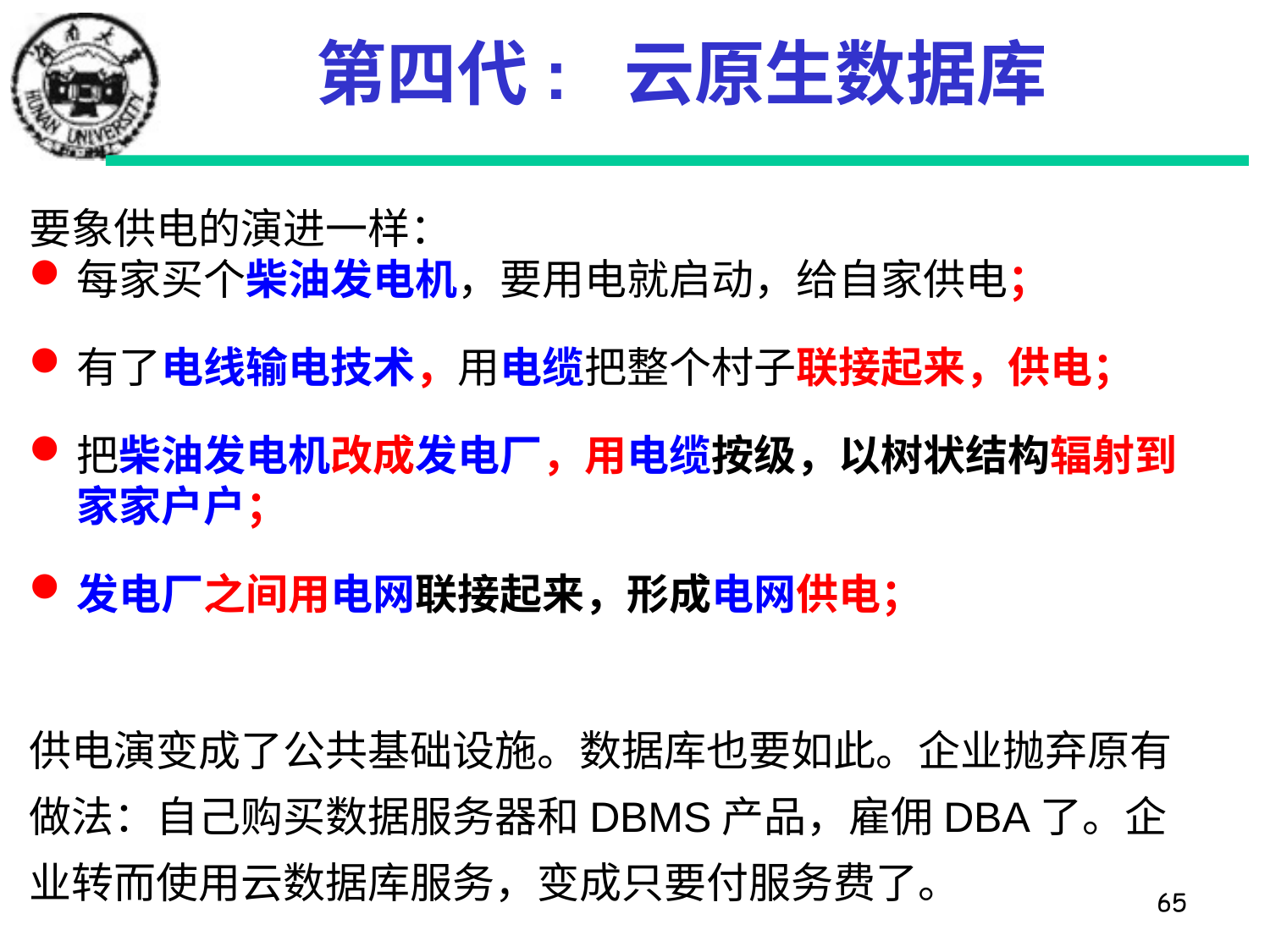

# 第四代:  云原生数据库
要象供电的演进一样：
每家买个柴油发电机，要用电就启动，给自家供电；
有了电线输电技术，用电缆把整个村子联接起来，供电；
把柴油发电机改成发电厂，用电缆按级，以树状结构辐射到家家户户；
发电厂之间用电网联接起来，形成电网供电；

供电演变成了公共基础设施。数据库也要如此。企业抛弃原有做法：自己购买数据服务器和DBMS产品，雇佣DBA了。企业转而使用云数据库服务，变成只要付服务费了。
65